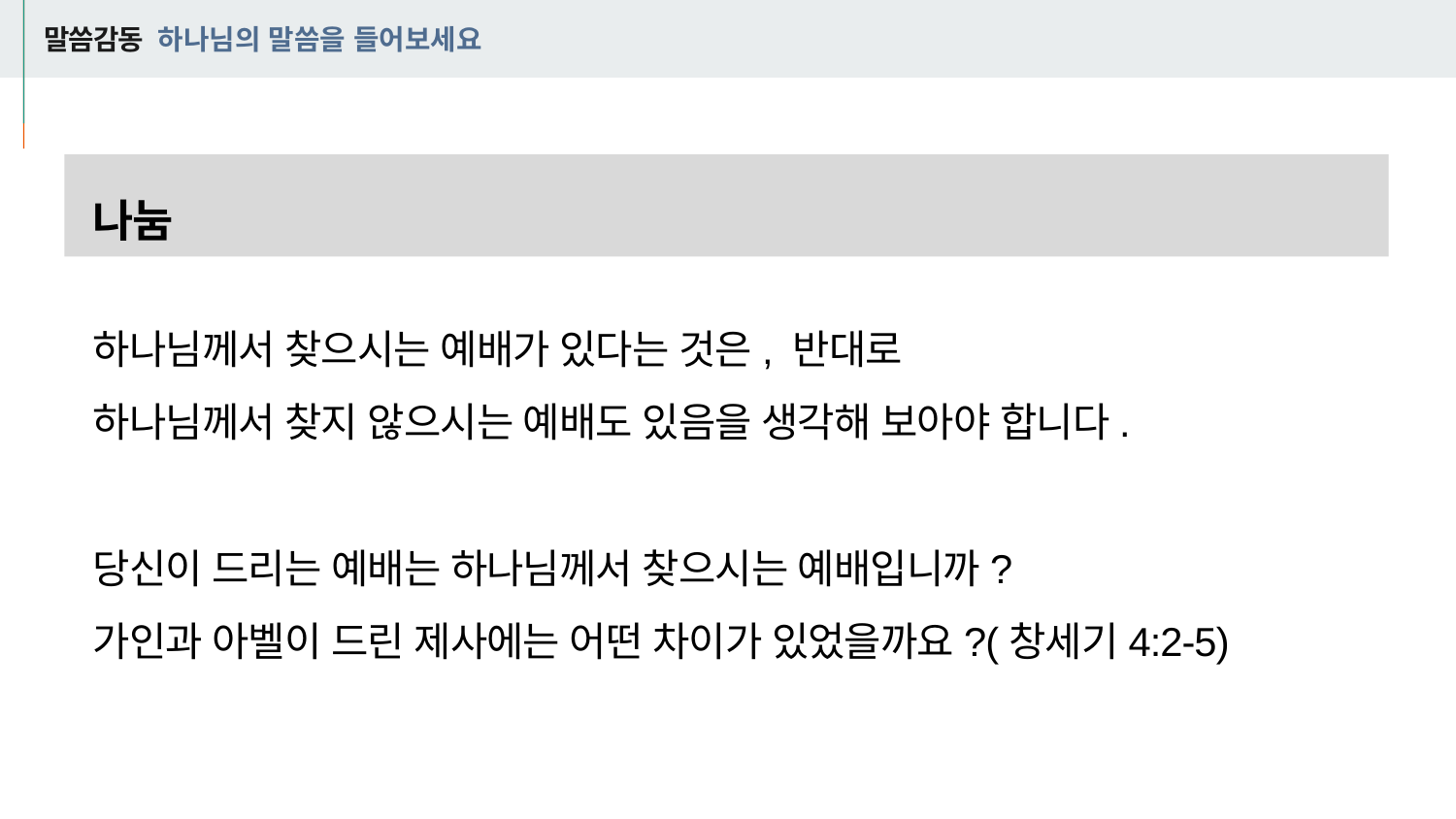

# 말씀감동  하나님의 말씀을 들어보세요
나눔
하나님께서 찾으시는 예배가 있다는 것은, 반대로
하나님께서 찾지 않으시는 예배도 있음을 생각해 보아야 합니다.

당신이 드리는 예배는 하나님께서 찾으시는 예배입니까?
가인과 아벨이 드린 제사에는 어떤 차이가 있었을까요?(창세기4:2-5)